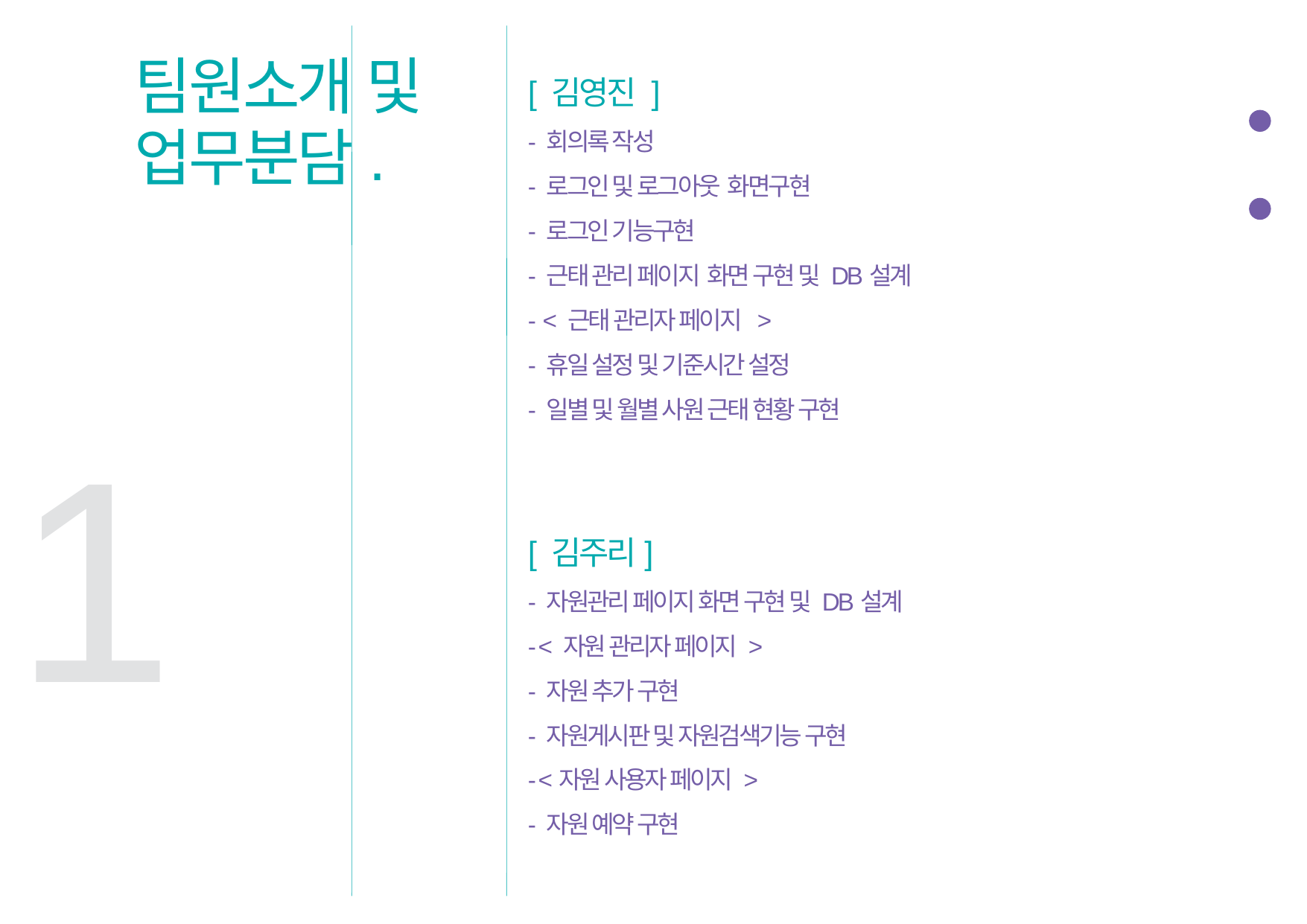

팀원소개 및 업무분담.
[ 김영진 ]
- 회의록 작성
- 로그인 및 로그아웃  화면구현
- 로그인 기능구현
- 근태 관리 페이지  화면 구현 및 DB설계
-  < 근태 관리자 페이지  >
- 휴일 설정 및 기준시간 설정
- 일별 및 월별 사원 근태 현황 구현

[ 김주리]
- 자원관리 페이지 화면 구현 및 DB설계
- < 자원 관리자 페이지 >
- 자원 추가 구현
- 자원게시판 및 자원검색기능 구현
- <자원 사용자 페이지 >
- 자원 예약 구현
1